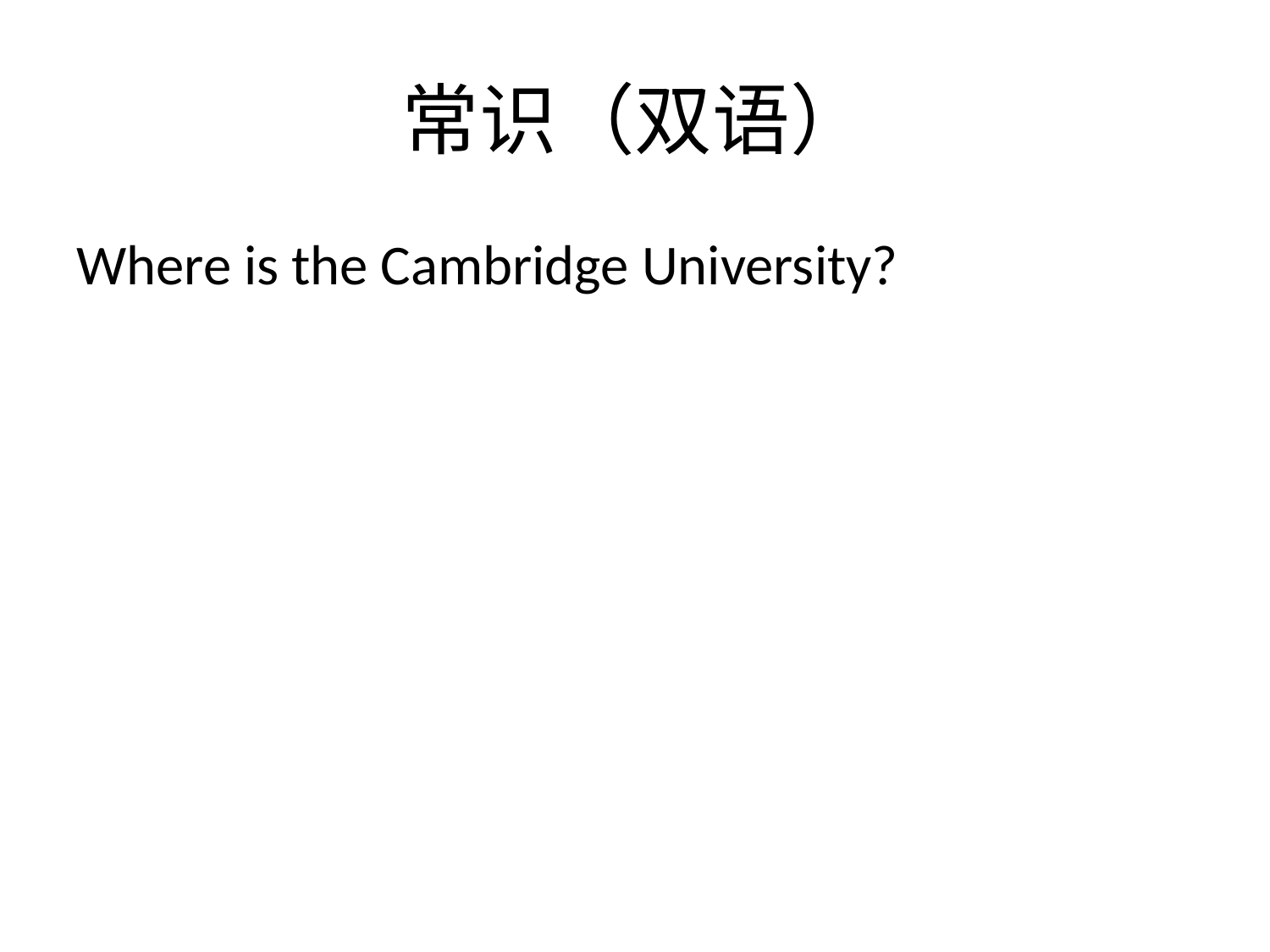

# 常识（双语）
Where is the Cambridge University?